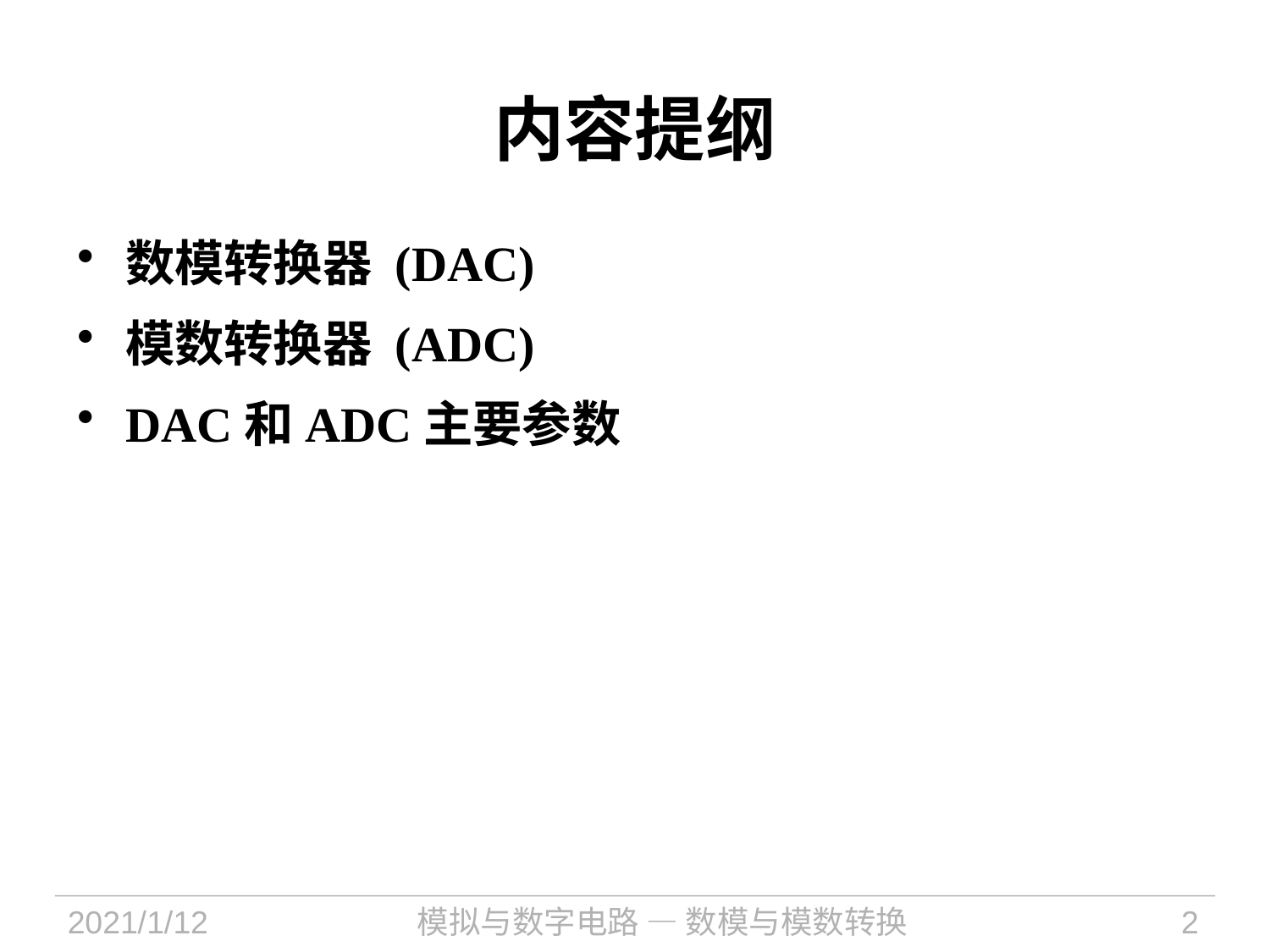

内容提纲
数模转换器 (DAC)
模数转换器 (ADC)
DAC和ADC主要参数

2021/1/12
模拟与数字电路 — 数模与模数转换
2